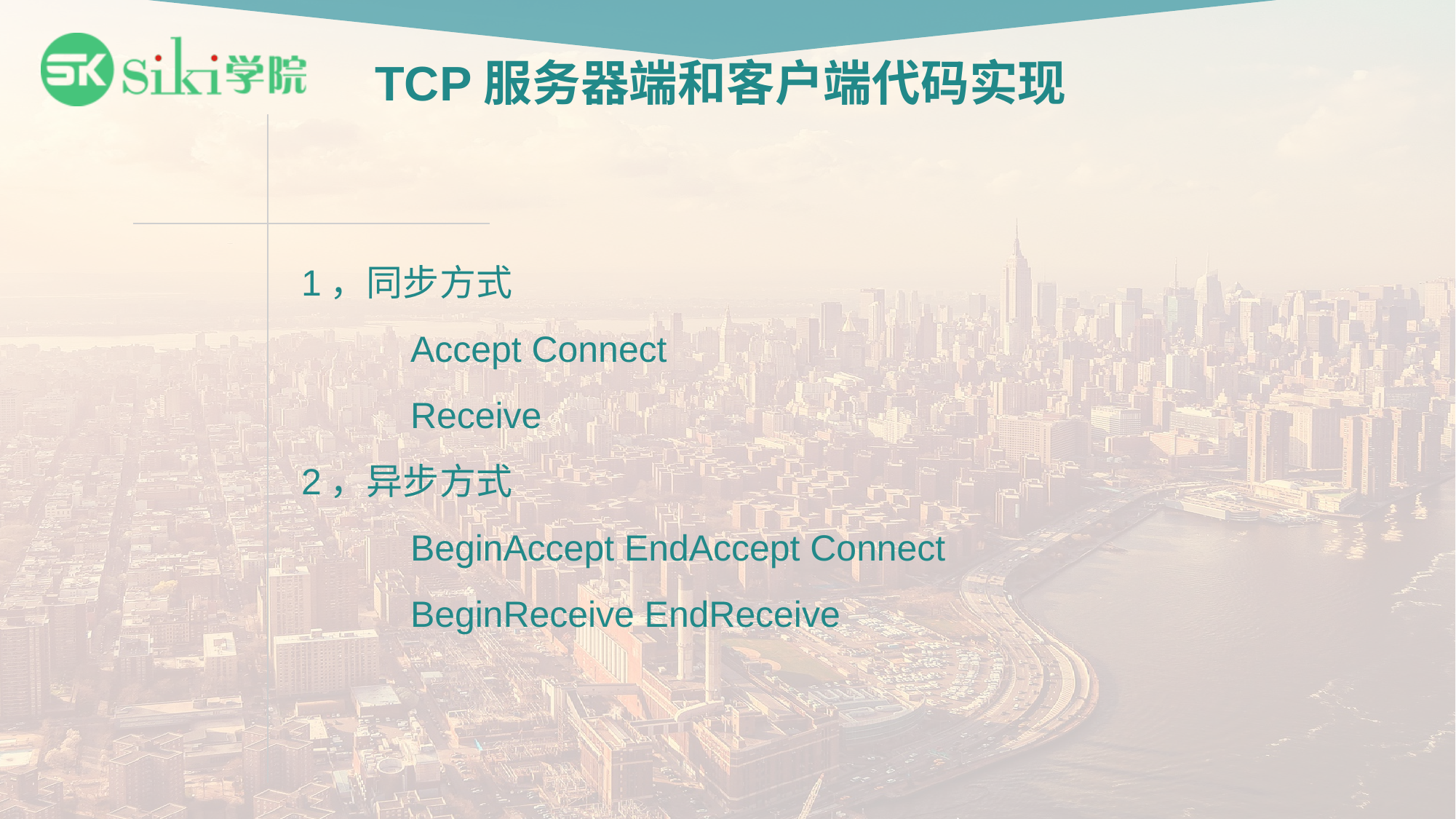

# TCP服务器端和客户端代码实现
1，同步方式
	Accept Connect
	Receive
2，异步方式
	BeginAccept EndAccept Connect
	BeginReceive EndReceive